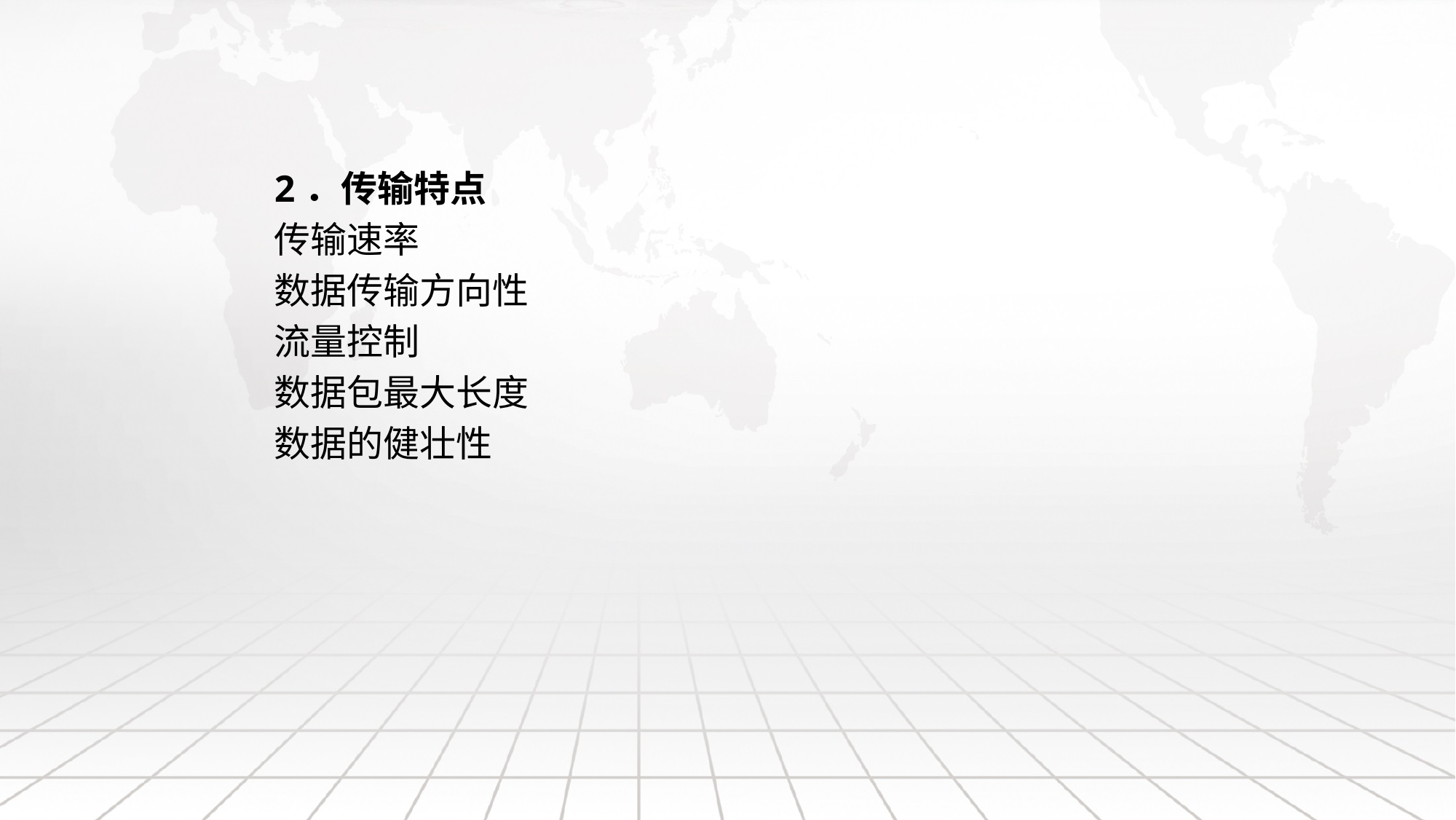

2．传输特点
传输速率
数据传输方向性
流量控制
数据包最大长度
数据的健壮性